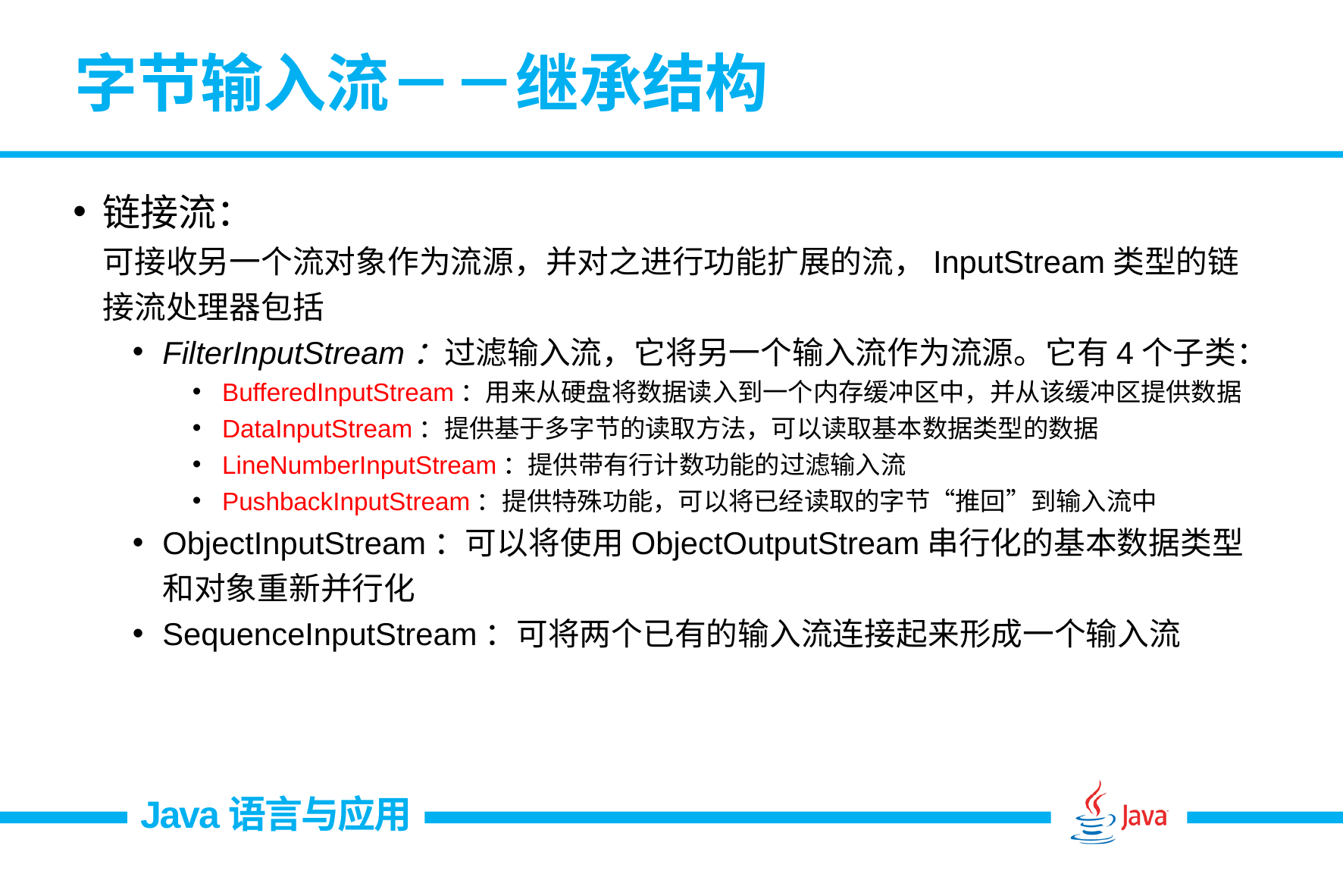

# 字节输入流－－继承结构
链接流：
可接收另一个流对象作为流源，并对之进行功能扩展的流，InputStream类型的链接流处理器包括
FilterInputStream：过滤输入流，它将另一个输入流作为流源。它有4个子类：
BufferedInputStream：用来从硬盘将数据读入到一个内存缓冲区中，并从该缓冲区提供数据
DataInputStream：提供基于多字节的读取方法，可以读取基本数据类型的数据
LineNumberInputStream：提供带有行计数功能的过滤输入流
PushbackInputStream：提供特殊功能，可以将已经读取的字节“推回”到输入流中
ObjectInputStream：可以将使用ObjectOutputStream串行化的基本数据类型和对象重新并行化
SequenceInputStream：可将两个已有的输入流连接起来形成一个输入流
53